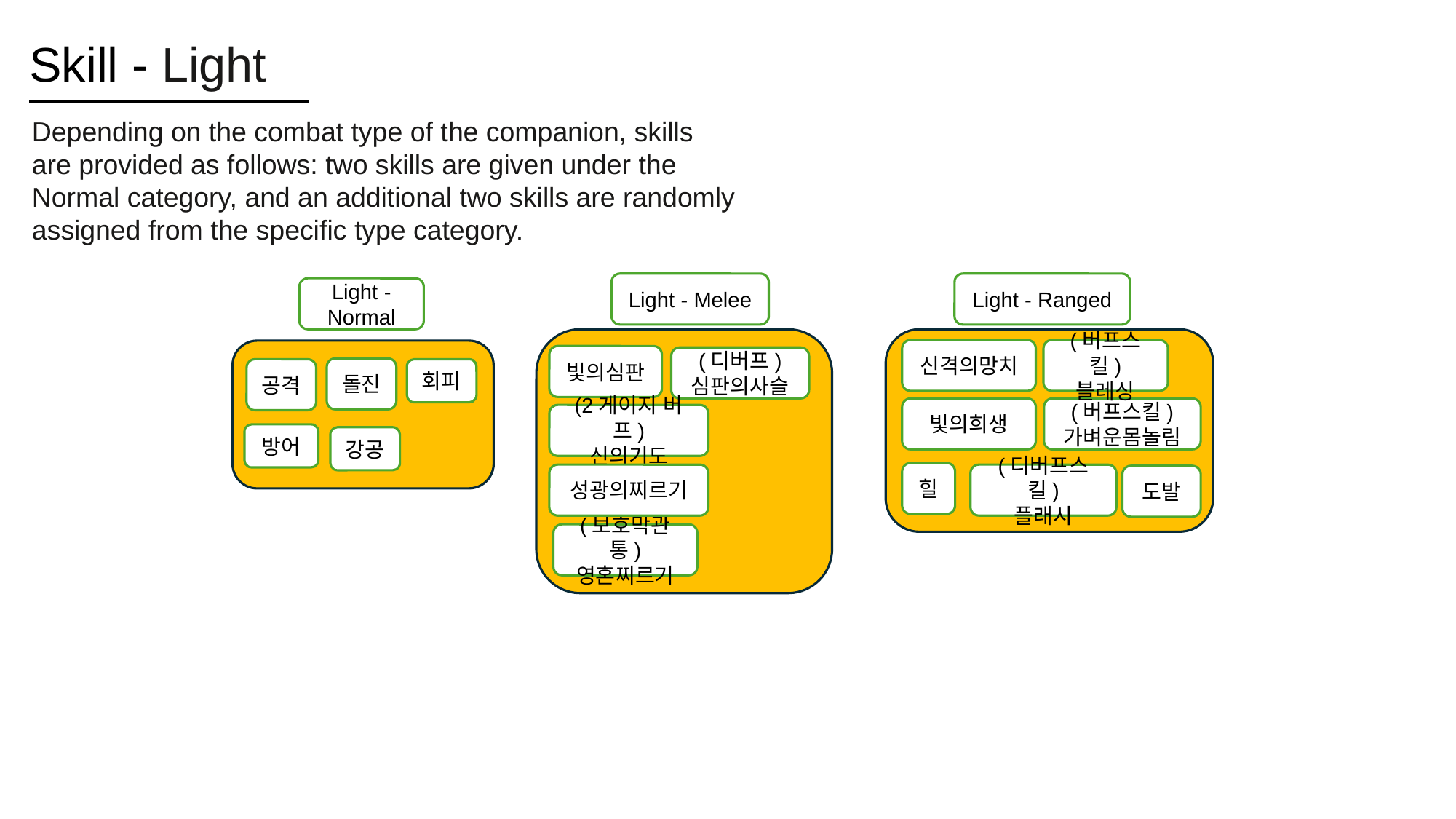

Skill - Light
Depending on the combat type of the companion, skills are provided as follows: two skills are given under the Normal category, and an additional two skills are randomly assigned from the specific type category.
Light - Melee
Light - Ranged
Light - Normal

신격의망치
(버프스킬)
블레싱

빛의심판
(디버프)
심판의사슬
돌진
공격
회피
빛의희생
(버프스킬)
가벼운몸놀림
(2게이지 버프)
신의기도
방어
강공
힐
성광의찌르기
(디버프스킬)
플래시
도발
(보호막관통)
영혼찌르기